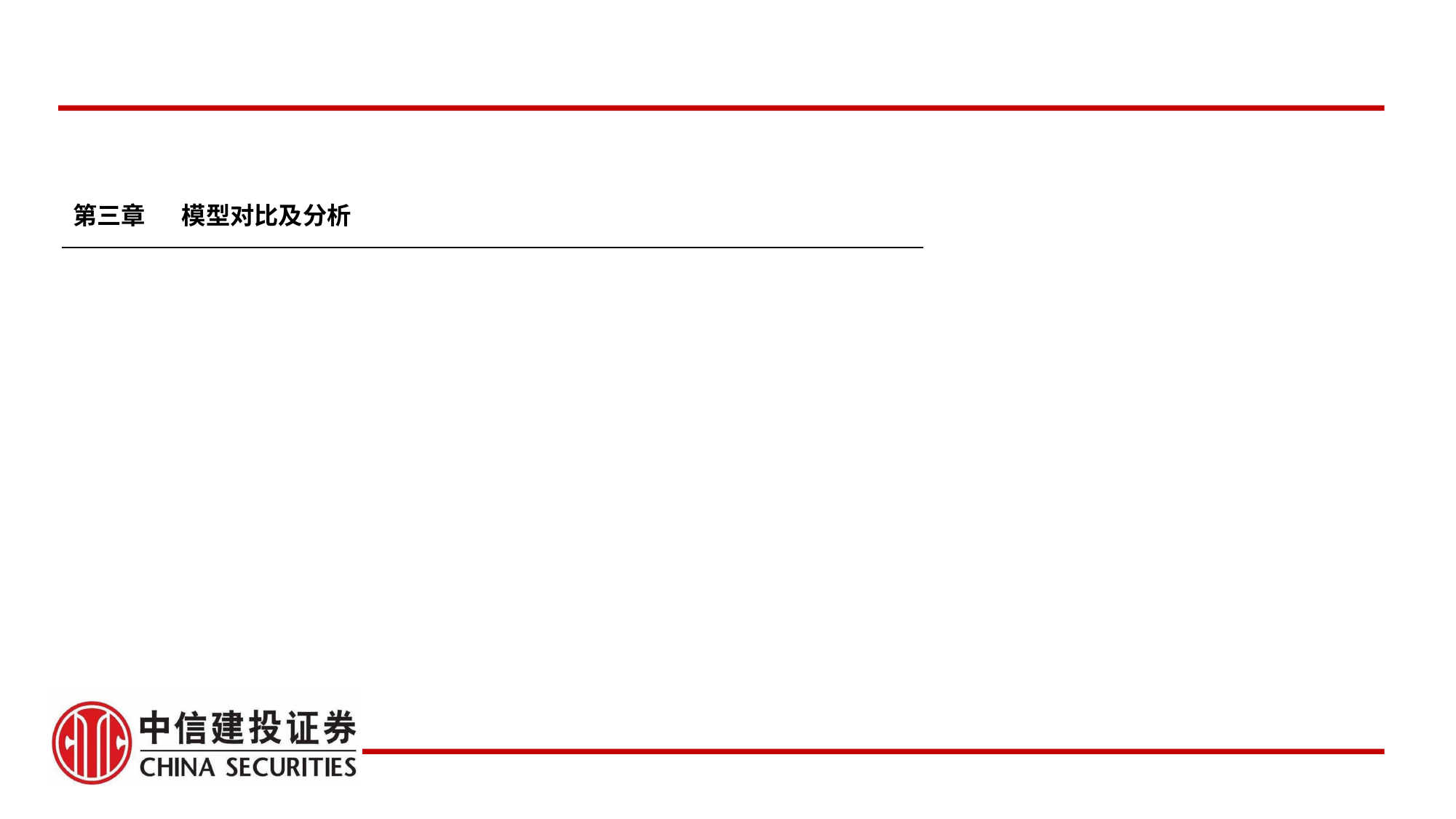

| 第三章 | 模型对比及分析 |
| --- | --- |
|  |  |
|  |  |